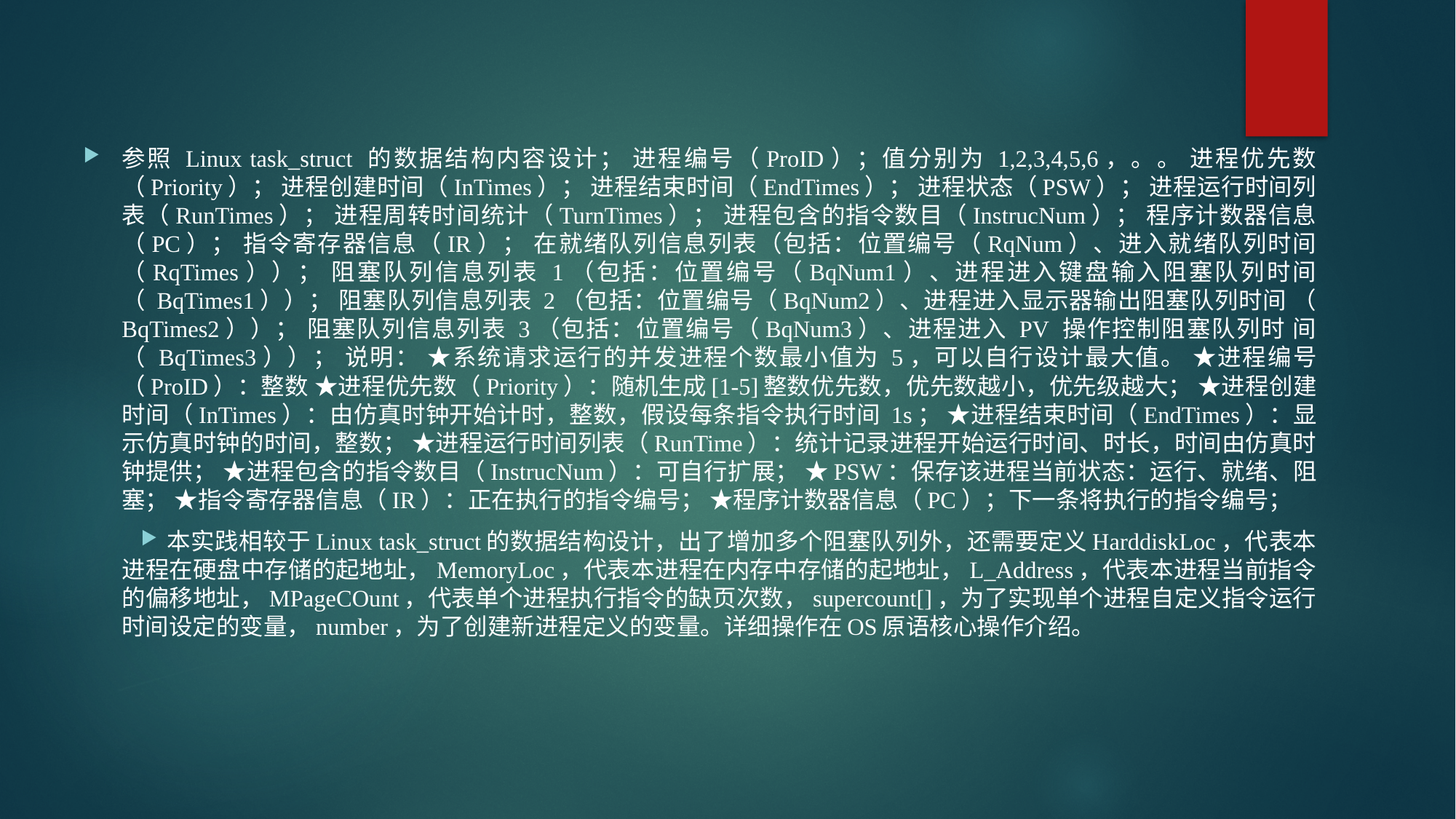

参照 Linux task_struct 的数据结构内容设计； 进程编号（ProID）；值分别为 1,2,3,4,5,6，。。 进程优先数（Priority）； 进程创建时间（InTimes）； 进程结束时间（EndTimes）； 进程状态（PSW）； 进程运行时间列表（RunTimes）； 进程周转时间统计（TurnTimes）； 进程包含的指令数目（InstrucNum）； 程序计数器信息（PC）； 指令寄存器信息（IR）； 在就绪队列信息列表（包括：位置编号（RqNum）、进入就绪队列时间（RqTimes））； 阻塞队列信息列表 1（包括：位置编号（BqNum1）、进程进入键盘输入阻塞队列时间 （ BqTimes1））； 阻塞队列信息列表 2（包括：位置编号（BqNum2）、进程进入显示器输出阻塞队列时间 （ BqTimes2））； 阻塞队列信息列表 3（包括：位置编号（BqNum3）、进程进入 PV 操作控制阻塞队列时 间（ BqTimes3））； 说明： ★系统请求运行的并发进程个数最小值为 5，可以自行设计最大值。 ★进程编号（ProID）：整数 ★进程优先数（Priority）：随机生成[1-5]整数优先数，优先数越小，优先级越大； ★进程创建时间（InTimes）：由仿真时钟开始计时，整数，假设每条指令执行时间 1s； ★进程结束时间（EndTimes）：显示仿真时钟的时间，整数； ★进程运行时间列表（RunTime）：统计记录进程开始运行时间、时长，时间由仿真时 钟提供； ★进程包含的指令数目（InstrucNum）：可自行扩展； ★PSW：保存该进程当前状态：运行、就绪、阻塞； ★指令寄存器信息（IR）：正在执行的指令编号； ★程序计数器信息（PC）；下一条将执行的指令编号；
本实践相较于Linux task_struct的数据结构设计，出了增加多个阻塞队列外，还需要定义HarddiskLoc，代表本进程在硬盘中存储的起地址，MemoryLoc，代表本进程在内存中存储的起地址，L_Address，代表本进程当前指令的偏移地址，MPageCOunt，代表单个进程执行指令的缺页次数，supercount[]，为了实现单个进程自定义指令运行时间设定的变量，number，为了创建新进程定义的变量。详细操作在OS原语核心操作介绍。